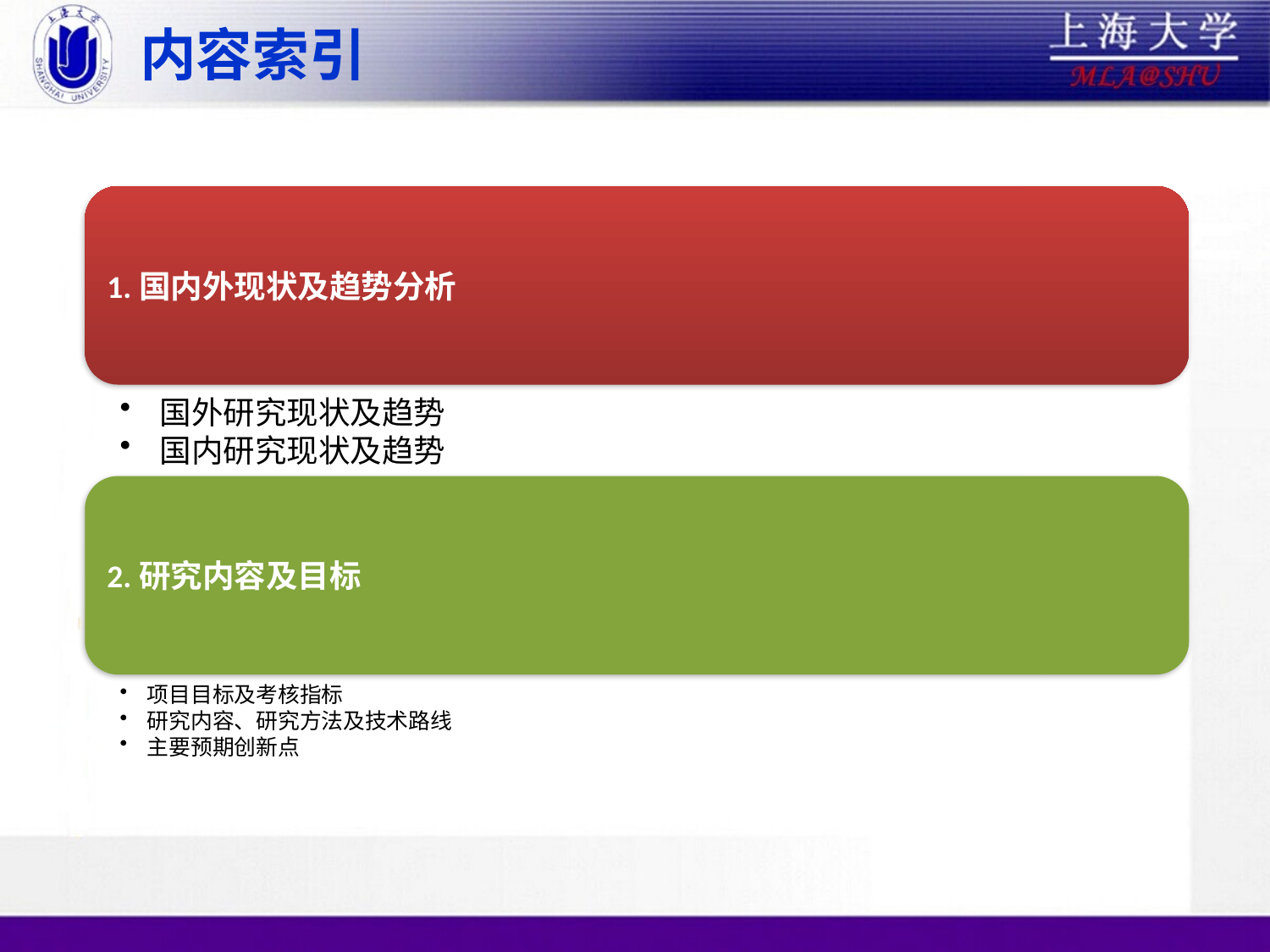

内容索引
1.国内外现状及趋势分析
国外研究现状及趋势
2.研究内容及目标
研究内容、研究方法及技术路线
主要预期创新点
国内研究现状及趋势
项目目标及考核指标